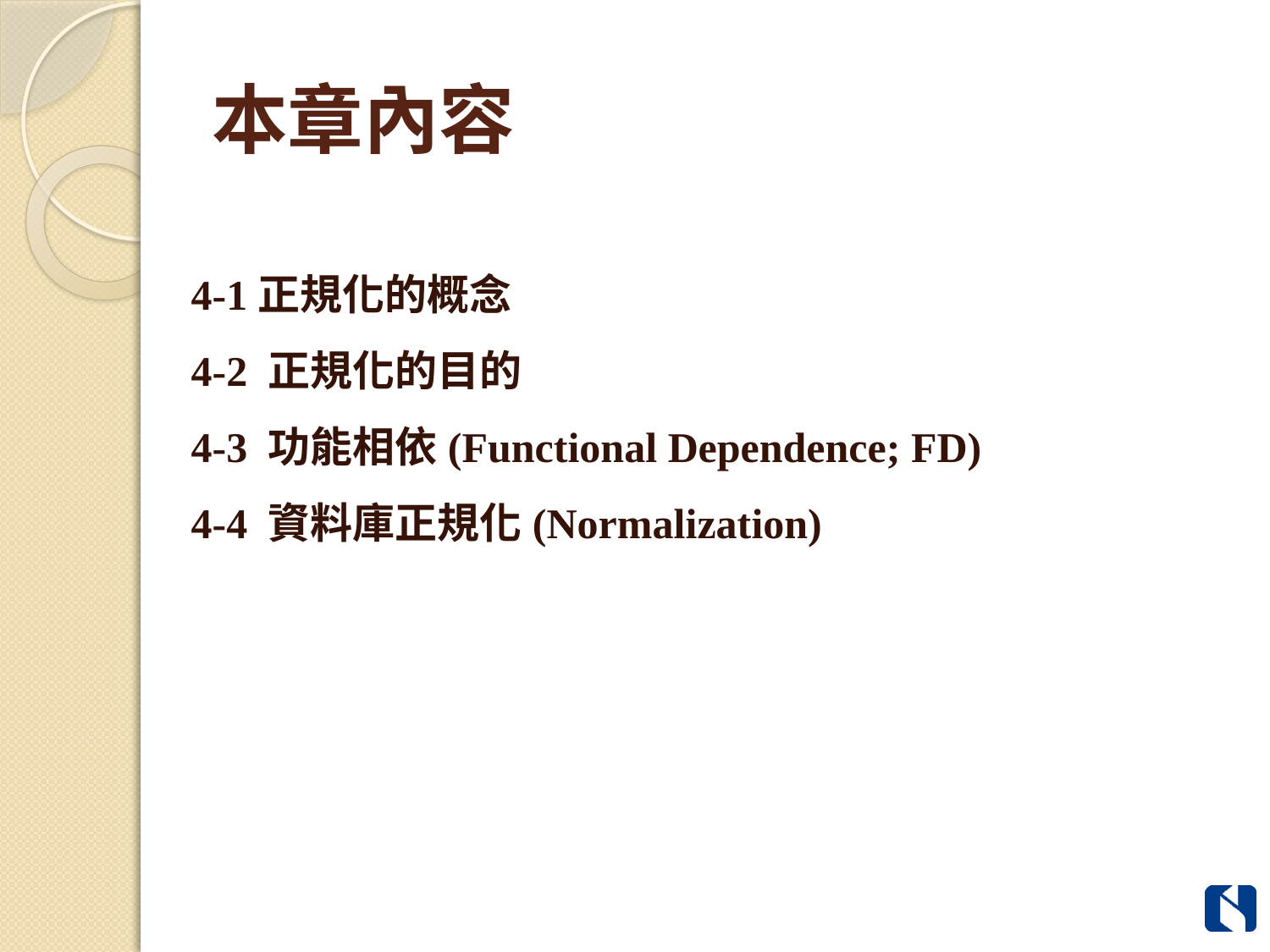

# 本章內容
4-1正規化的概念
4-2 正規化的目的
4-3 功能相依(Functional Dependence; FD)
4-4 資料庫正規化(Normalization)